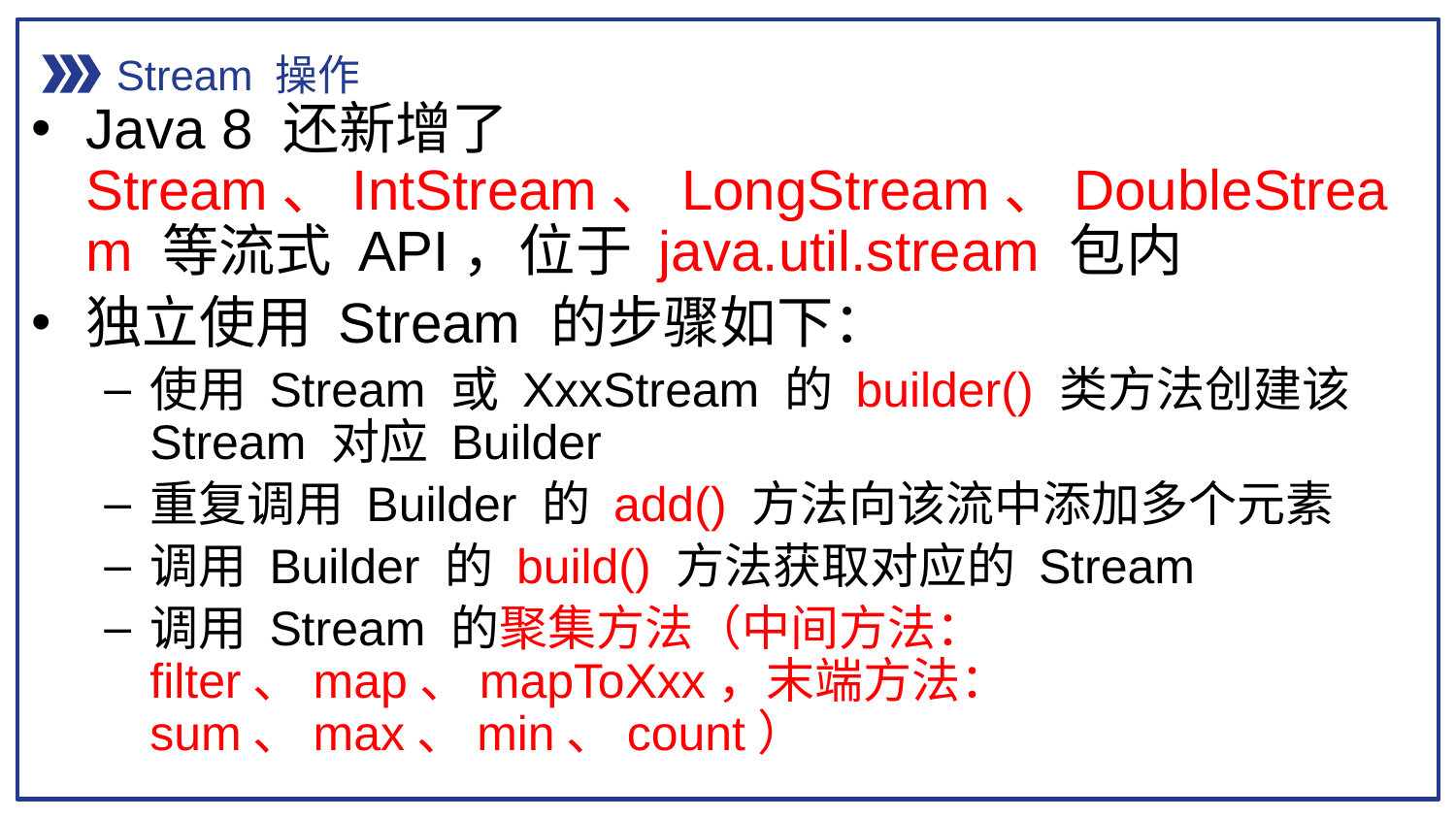

Stream 操作

Java 8 还新增了 Stream、IntStream、LongStream、DoubleStream 等流式 API，位于 java.util.stream 包内
独立使用 Stream 的步骤如下：
使用 Stream 或 XxxStream 的 builder() 类方法创建该 Stream 对应 Builder
重复调用 Builder 的 add() 方法向该流中添加多个元素
调用 Builder 的 build() 方法获取对应的 Stream
调用 Stream 的聚集方法（中间方法：filter、map、mapToXxx，末端方法：sum、max、min、count）